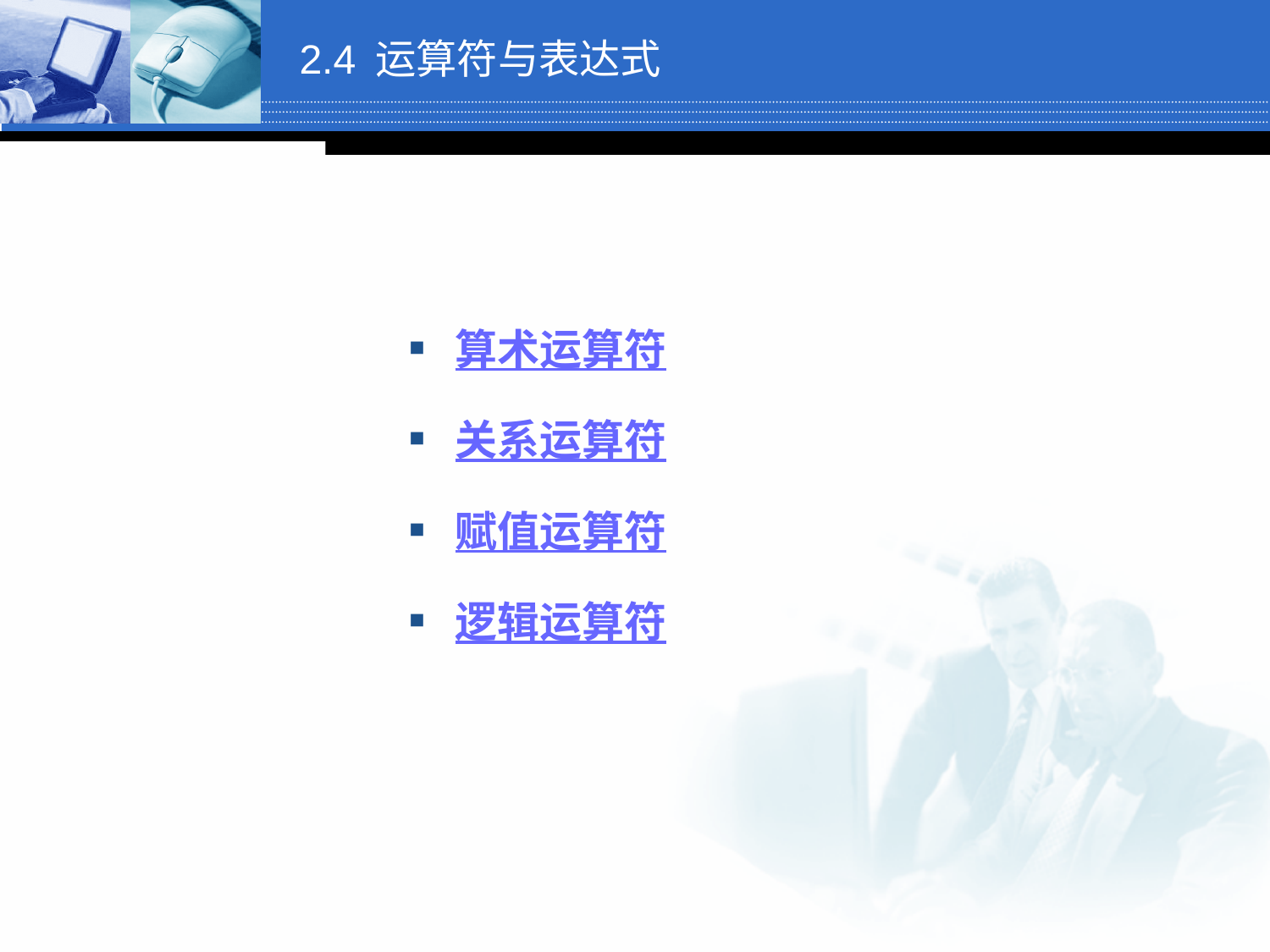

# 2.4 运算符与表达式
算术运算符
关系运算符
赋值运算符
逻辑运算符